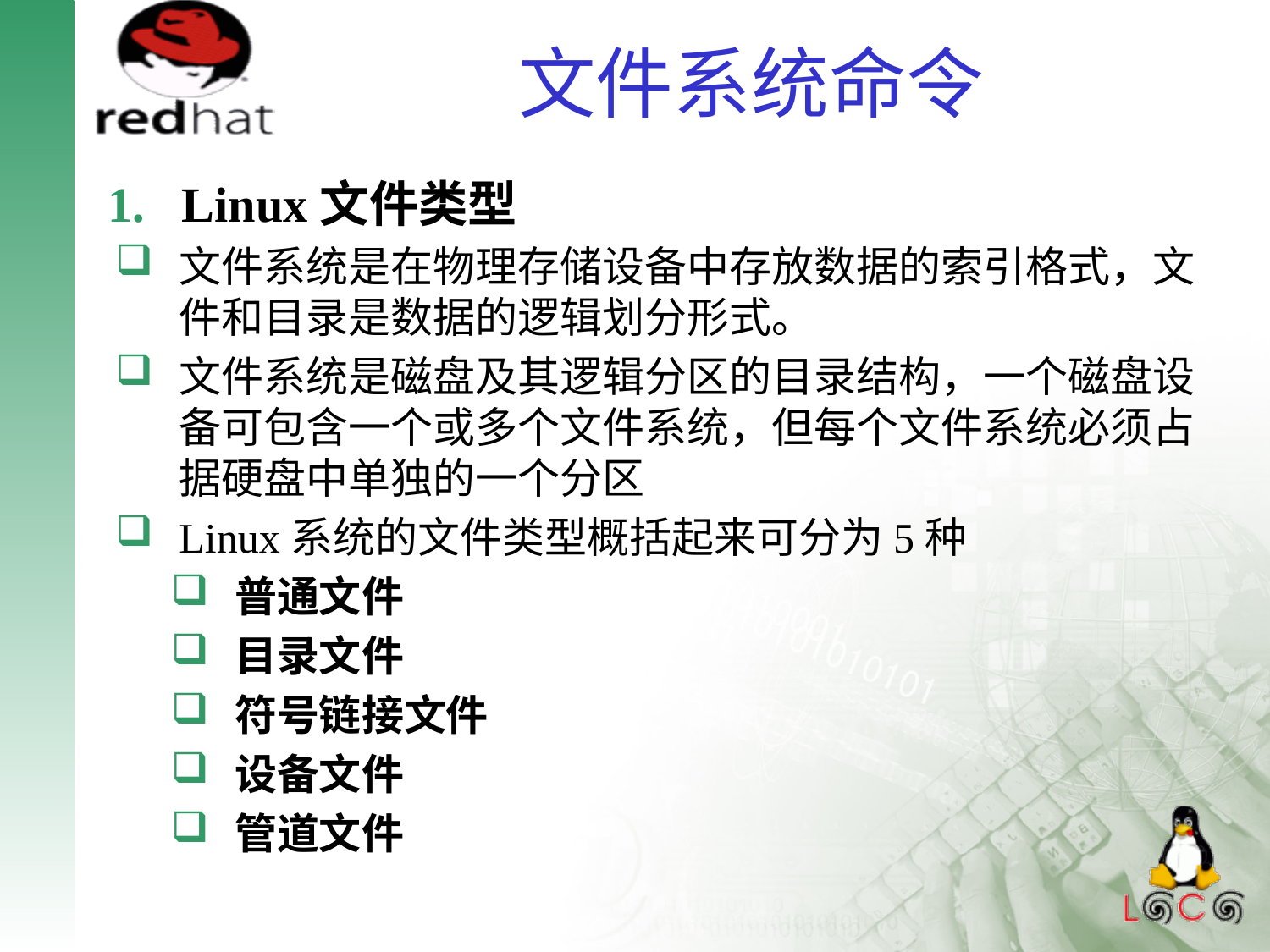

# 文件系统命令
Linux文件类型
文件系统是在物理存储设备中存放数据的索引格式，文件和目录是数据的逻辑划分形式。
文件系统是磁盘及其逻辑分区的目录结构，一个磁盘设备可包含一个或多个文件系统，但每个文件系统必须占据硬盘中单独的一个分区
Linux系统的文件类型概括起来可分为5种
普通文件
目录文件
符号链接文件
设备文件
管道文件